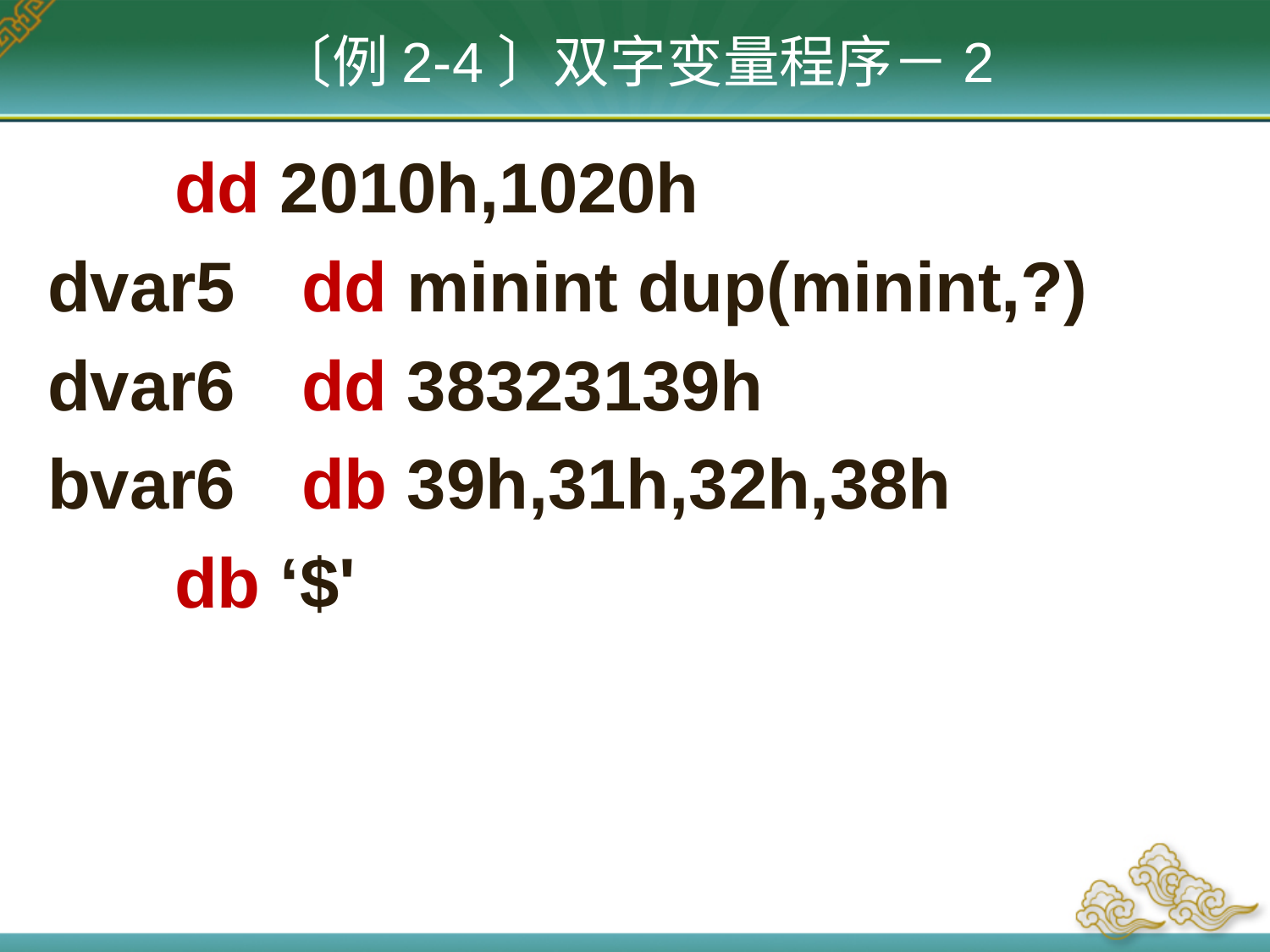

# 〔例2-4〕双字变量程序－2
	dd 2010h,1020h
dvar5	dd minint dup(minint,?)
dvar6	dd 38323139h
bvar6	db 39h,31h,32h,38h
	db ‘$'